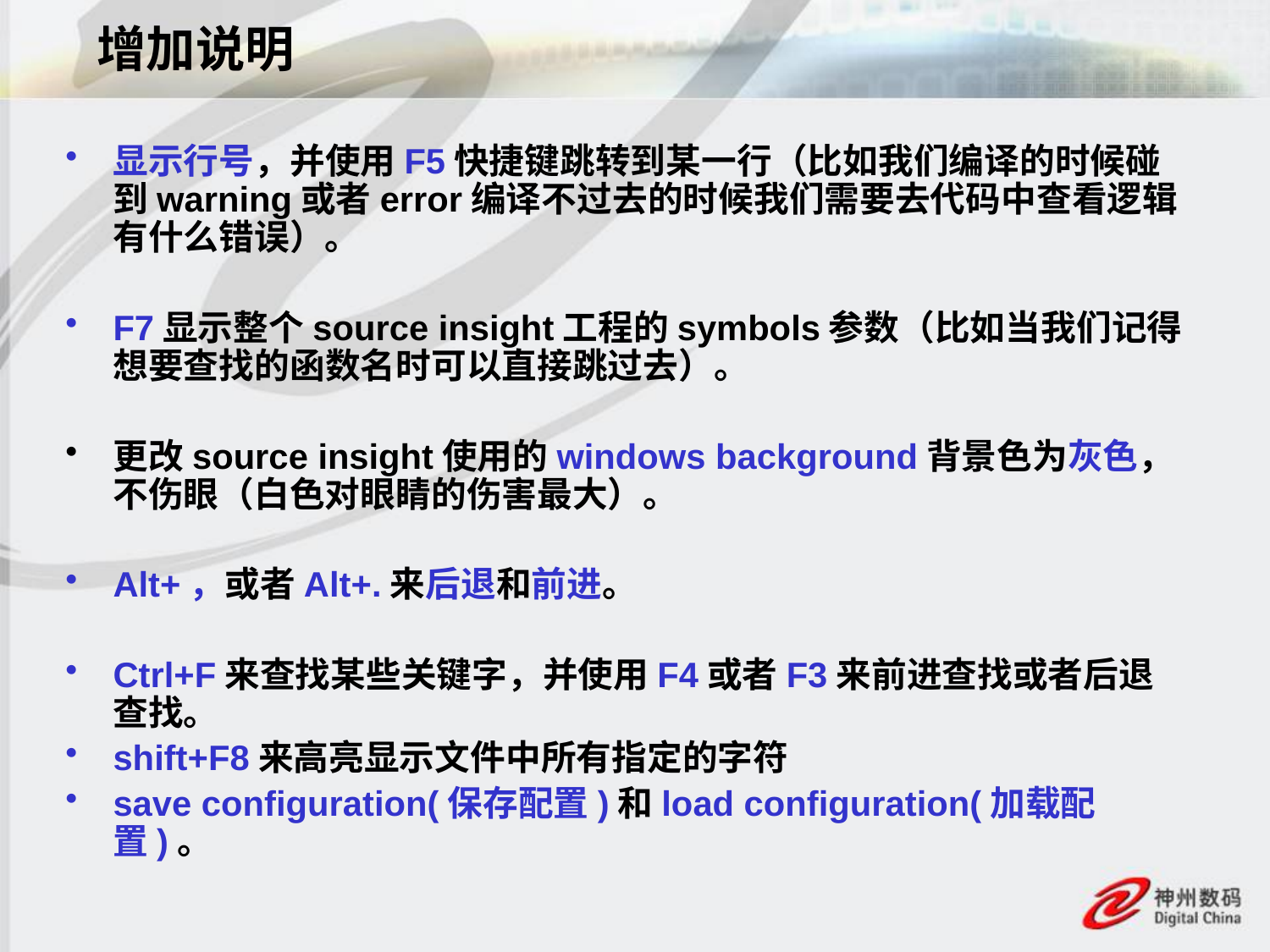

增加说明
显示行号，并使用F5快捷键跳转到某一行（比如我们编译的时候碰到warning或者error编译不过去的时候我们需要去代码中查看逻辑有什么错误）。

F7显示整个source insight工程的symbols参数（比如当我们记得想要查找的函数名时可以直接跳过去）。

更改source insight使用的windows background背景色为灰色，不伤眼（白色对眼睛的伤害最大）。

Alt+，或者Alt+.来后退和前进。

Ctrl+F来查找某些关键字，并使用F4或者F3来前进查找或者后退查找。
shift+F8来高亮显示文件中所有指定的字符
save configuration(保存配置)和load configuration(加载配置)。